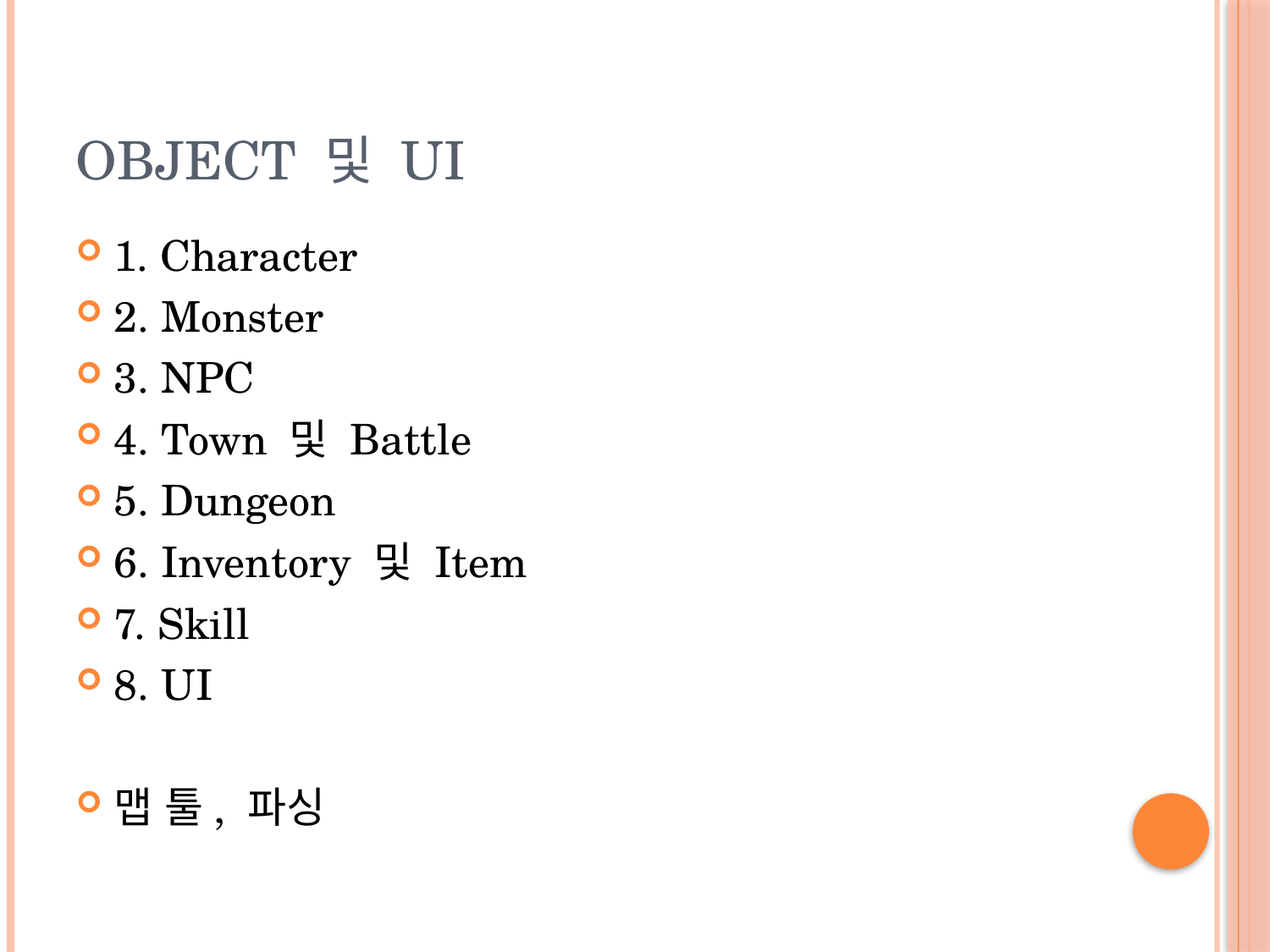

# Object 및 UI
1. Character
2. Monster
3. NPC
4. Town 및 Battle
5. Dungeon
6. Inventory 및 Item
7. Skill
8. UI

맵 툴, 파싱